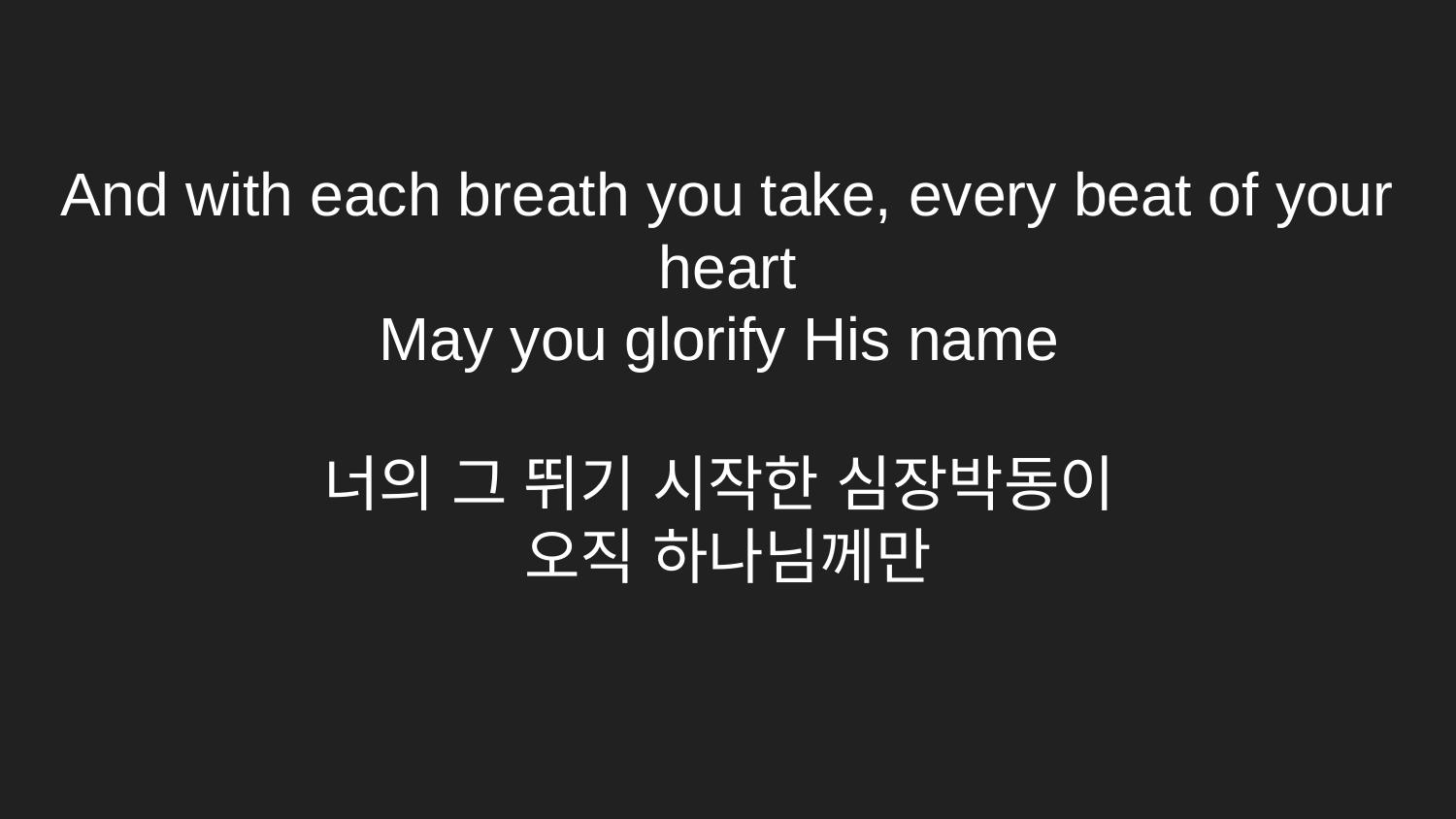

# And with each breath you take, every beat of your heart May you glorify His name
너의 그 뛰기 시작한 심장박동이
오직 하나님께만